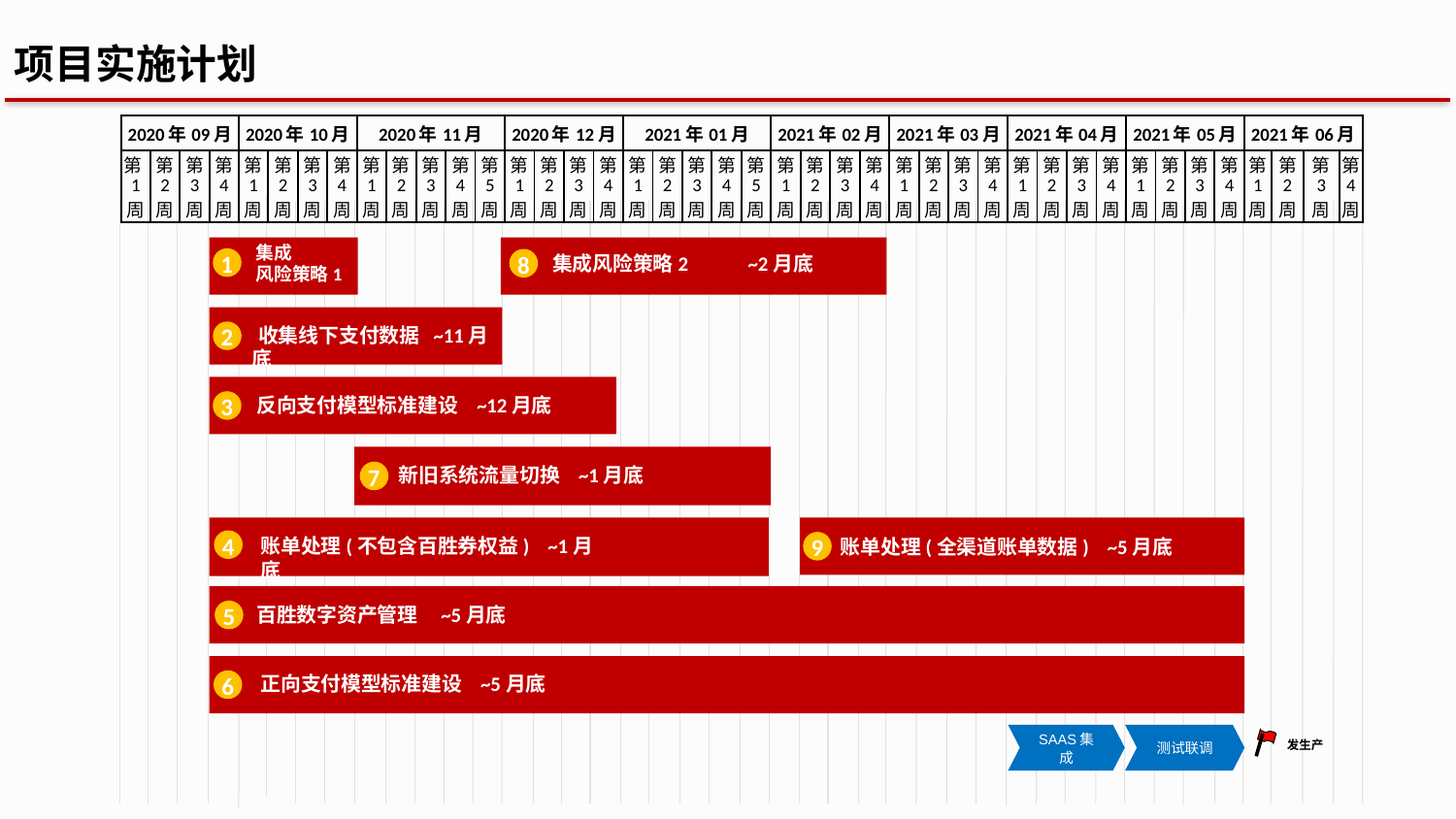

项目实施计划
| 2020年09月 |  |  |  | 2020年10月 |  |  |  | 2020年11月 |  |  |  |  | 2020年12月 |  |  |  | 2021年01月 |  |  |  |  | 2021年02月 |  |  |  | 2021年03月 |  |  |  | 2021年04月 |  |  |  | 2021年05月 |  |  |  | 2021年06月 |  |  |  |
| --- | --- | --- | --- | --- | --- | --- | --- | --- | --- | --- | --- | --- | --- | --- | --- | --- | --- | --- | --- | --- | --- | --- | --- | --- | --- | --- | --- | --- | --- | --- | --- | --- | --- | --- | --- | --- | --- | --- | --- | --- | --- |
| 第1 周 | 第 2 周 | 第 3 周 | 第 4 周 | 第 1 周 | 第 2 周 | 第 3 周 | 第 4 周 | 第 1 周 | 第 2 周 | 第 3 周 | 第 4 周 | 第 5 周 | 第 1 周 | 第 2 周 | 第 3 周 | 第 4 周 | 第 1 周 | 第 2 周 | 第 3 周 | 第 4 周 | 第 5 周 | 第 1 周 | 第 2 周 | 第 3 周 | 第 4 周 | 第 1 周 | 第 2 周 | 第 3 周 | 第 4 周 | 第 1 周 | 第 2 周 | 第 3 周 | 第 4 周 | 第 1 周 | 第 2 周 | 第 3 周 | 第 4 周 | 第 1 周 | 第 2 周 | 第 3 周 | 第 4 周 |

集成风险策略2             ~2月底
8

集成
风险策略1
1

 收集线下支付数据  ~11月底
2

 反向支付模型标准建设   ~12月底
3

7
新旧系统流量切换   ~1月底

账单处理(全渠道账单数据)    ~5月底
9

账单处理(不包含百胜券权益)    ~1月底
4

5
百胜数字资产管理    ~5月底

 正向支付模型标准建设   ~5月底
6
SAAS集成
测试联调

发生产